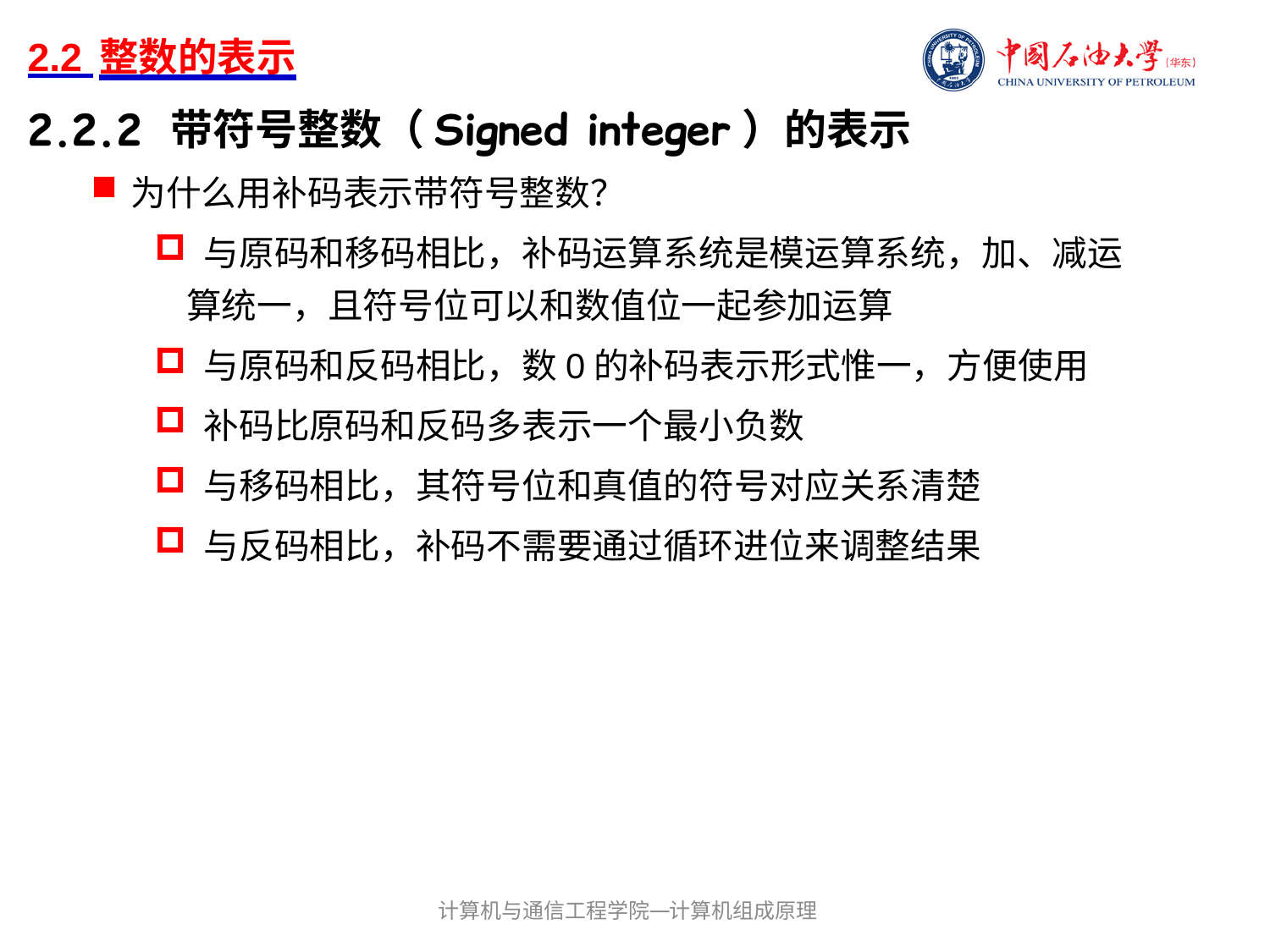

# 2.2 整数的表示
2.2.2 带符号整数（Signed integer）的表示
为什么用补码表示带符号整数？
 与原码和移码相比，补码运算系统是模运算系统，加、减运算统一，且符号位可以和数值位一起参加运算
 与原码和反码相比，数0的补码表示形式惟一，方便使用
 补码比原码和反码多表示一个最小负数
 与移码相比，其符号位和真值的符号对应关系清楚
 与反码相比，补码不需要通过循环进位来调整结果
44

计算机与通信工程学院—计算机组成原理